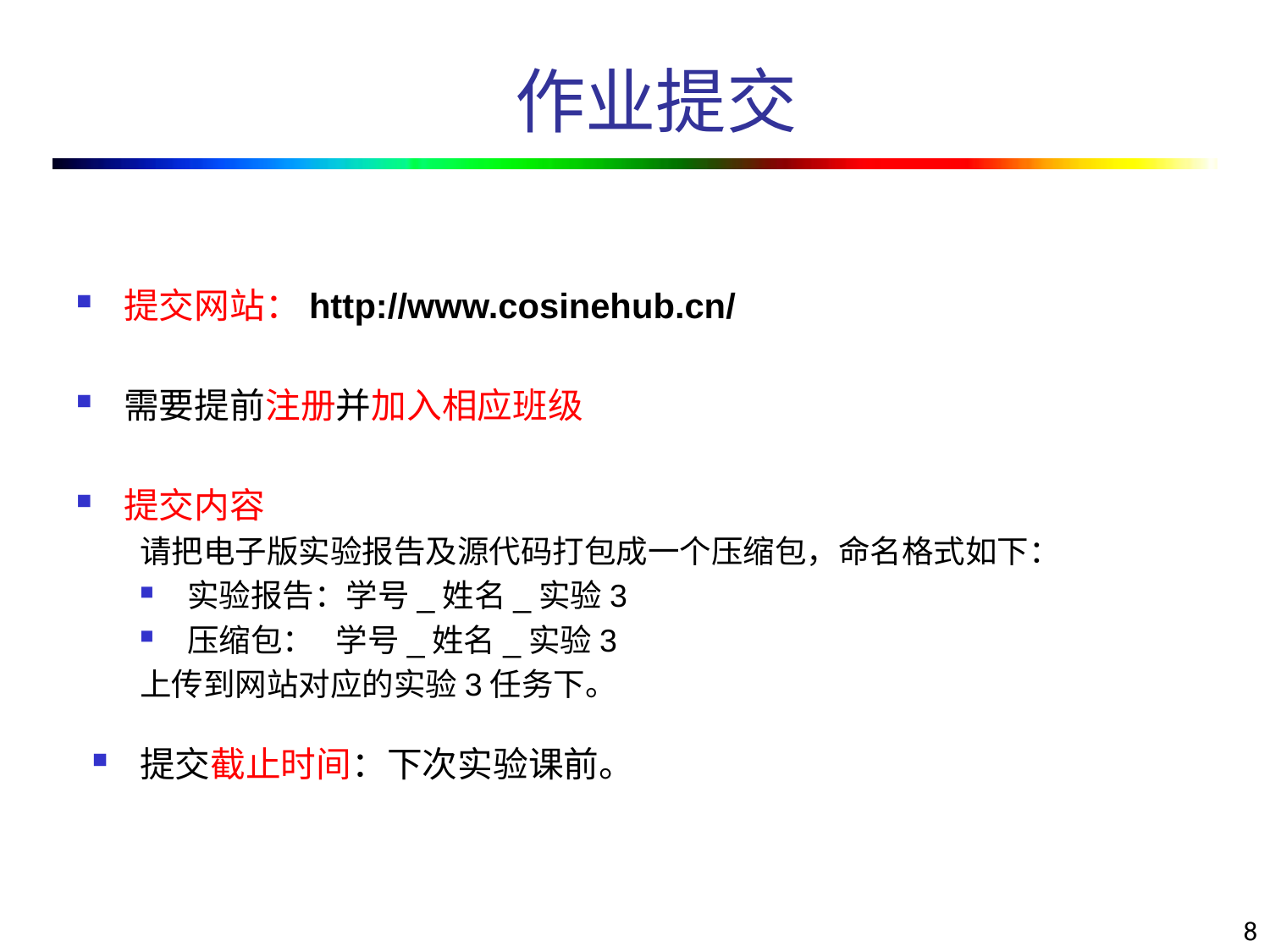

# 作业提交

提交网站：http://www.cosinehub.cn/

需要提前注册并加入相应班级

提交内容
请把电子版实验报告及源代码打包成一个压缩包，命名格式如下：
实验报告：学号_姓名_实验3
压缩包：   学号_姓名_实验3
上传到网站对应的实验3任务下。

提交截止时间：下次实验课前。

8